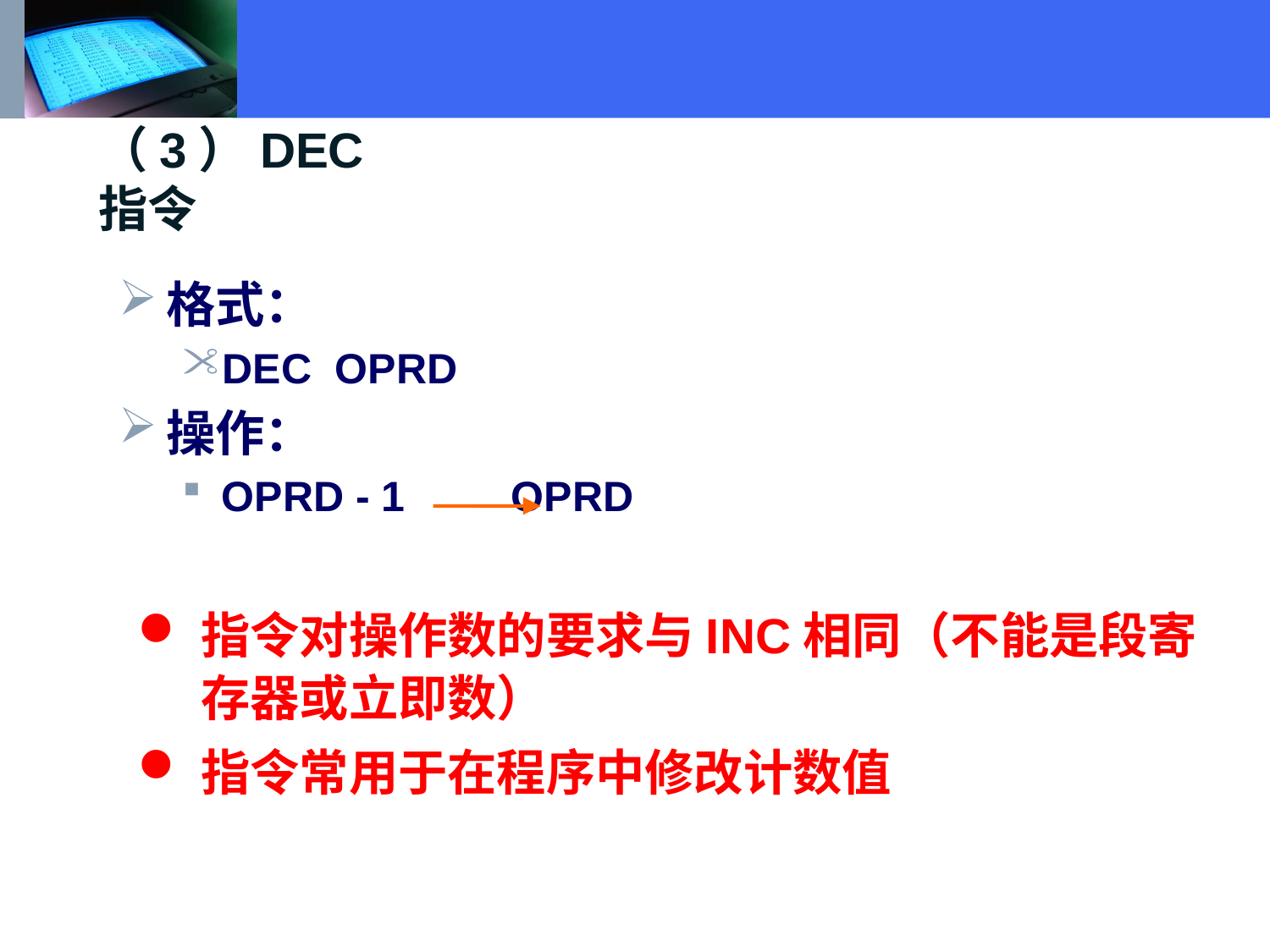

（3）DEC指令
格式：
DEC  OPRD
操作：
OPRD - 1         OPRD

指令对操作数的要求与INC相同（不能是段寄存器或立即数）
指令常用于在程序中修改计数值